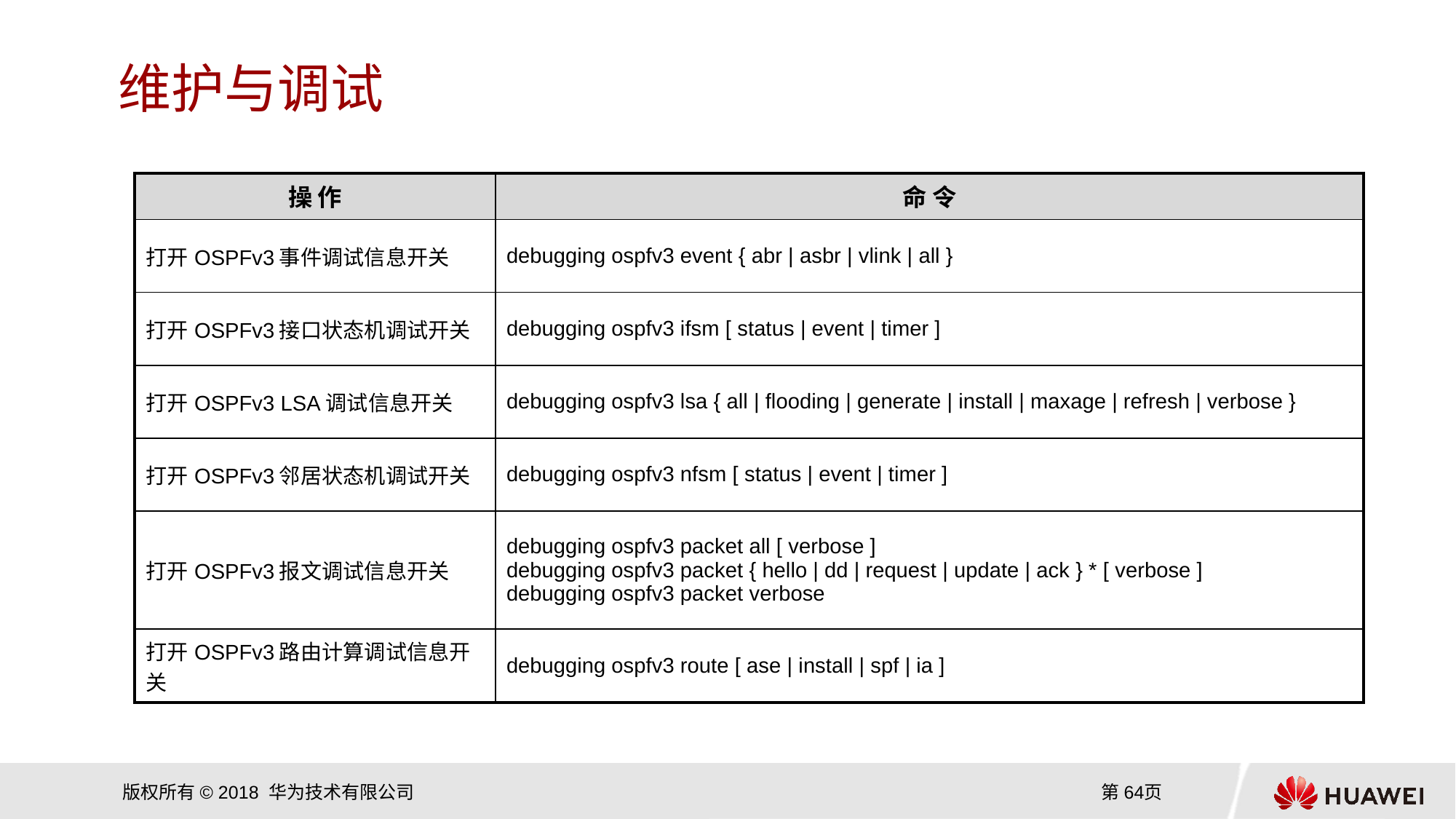

# 维护与调试
| 操 作 | 命 令 |
| --- | --- |
| 打开OSPFv3事件调试信息开关 | debugging ospfv3 event { abr | asbr | vlink | all } |
| 打开OSPFv3接口状态机调试开关 | debugging ospfv3 ifsm [ status | event | timer ] |
| 打开OSPFv3 LSA调试信息开关 | debugging ospfv3 lsa { all | flooding | generate | install | maxage | refresh | verbose } |
| 打开OSPFv3邻居状态机调试开关 | debugging ospfv3 nfsm [ status | event | timer ] |
| 打开OSPFv3报文调试信息开关 | debugging ospfv3 packet all [ verbose ] debugging ospfv3 packet { hello | dd | request | update | ack } \* [ verbose ] debugging ospfv3 packet verbose |
| 打开OSPFv3路由计算调试信息开关 | debugging ospfv3 route [ ase | install | spf | ia ] |